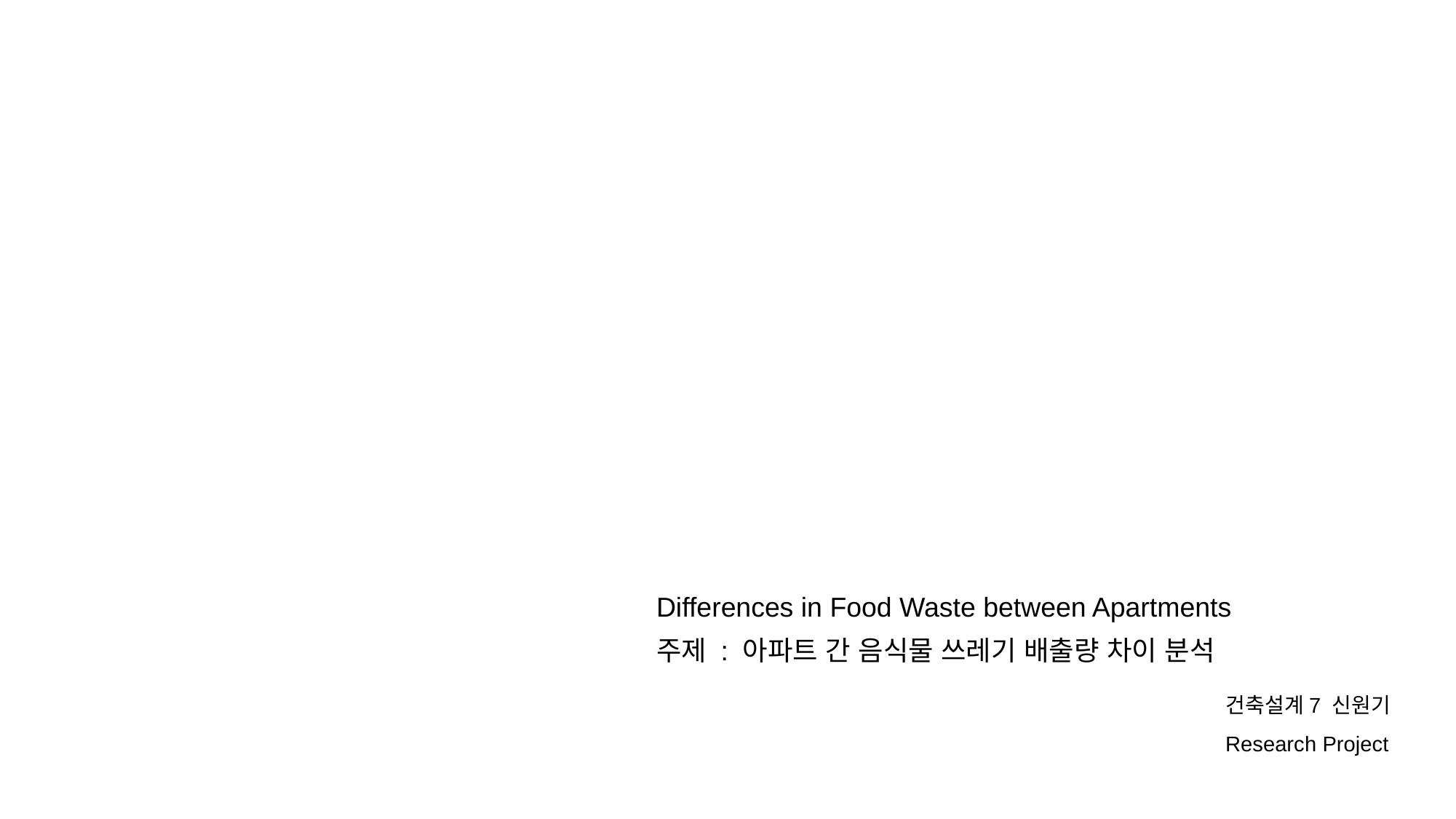

Differences in Food Waste between Apartments
주제 : 아파트 간 음식물 쓰레기 배출량 차이 분석
건축설계7 신원기
Research Project